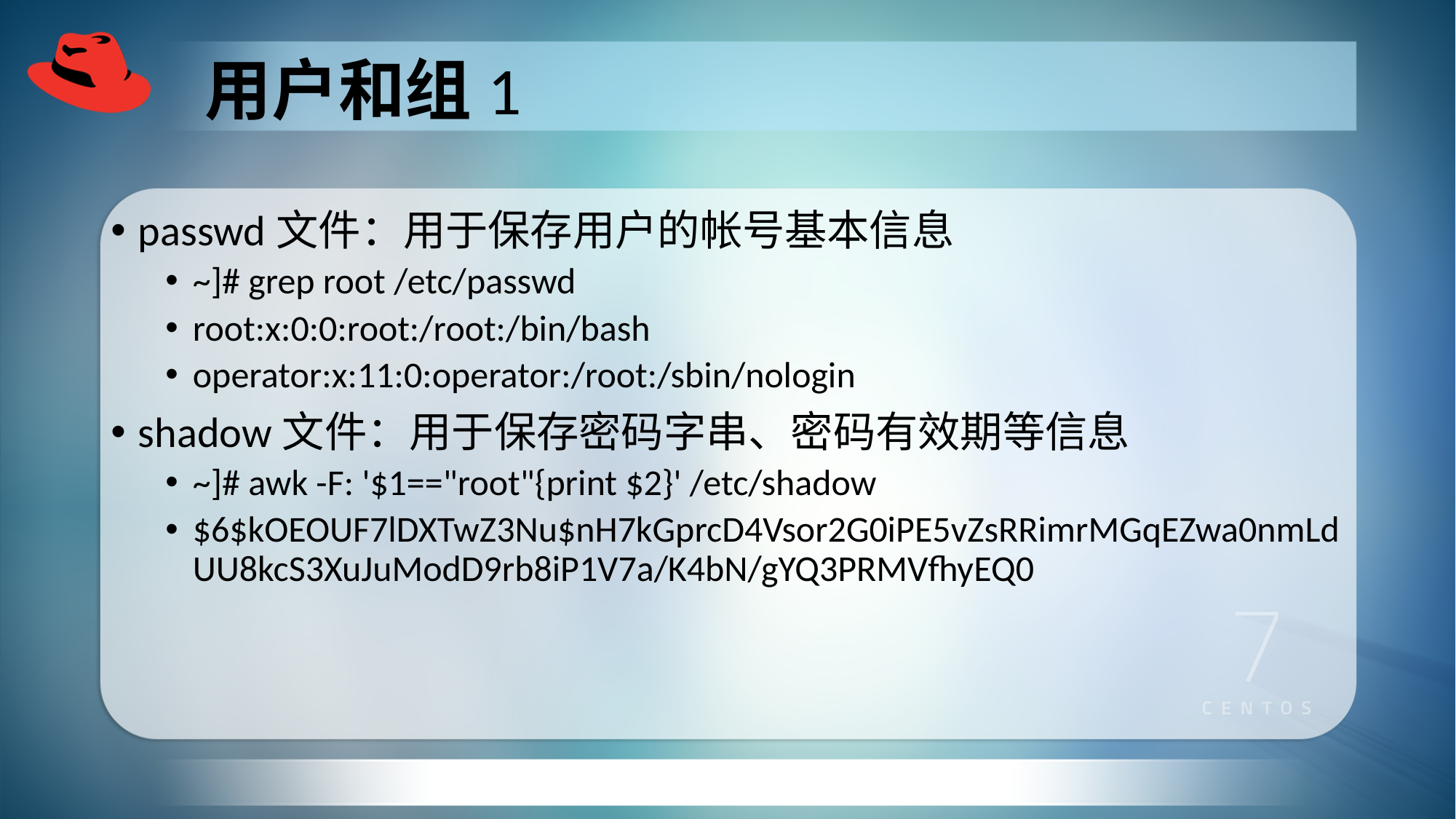

# 用户和组1
passwd文件：用于保存用户的帐号基本信息
~]# grep root /etc/passwd
root:x:0:0:root:/root:/bin/bash
operator:x:11:0:operator:/root:/sbin/nologin
shadow文件：用于保存密码字串、密码有效期等信息
~]# awk -F: '$1=="root"{print $2}' /etc/shadow
$6$kOEOUF7lDXTwZ3Nu$nH7kGprcD4Vsor2G0iPE5vZsRRimrMGqEZwa0nmLdUU8kcS3XuJuModD9rb8iP1V7a/K4bN/gYQ3PRMVfhyEQ0